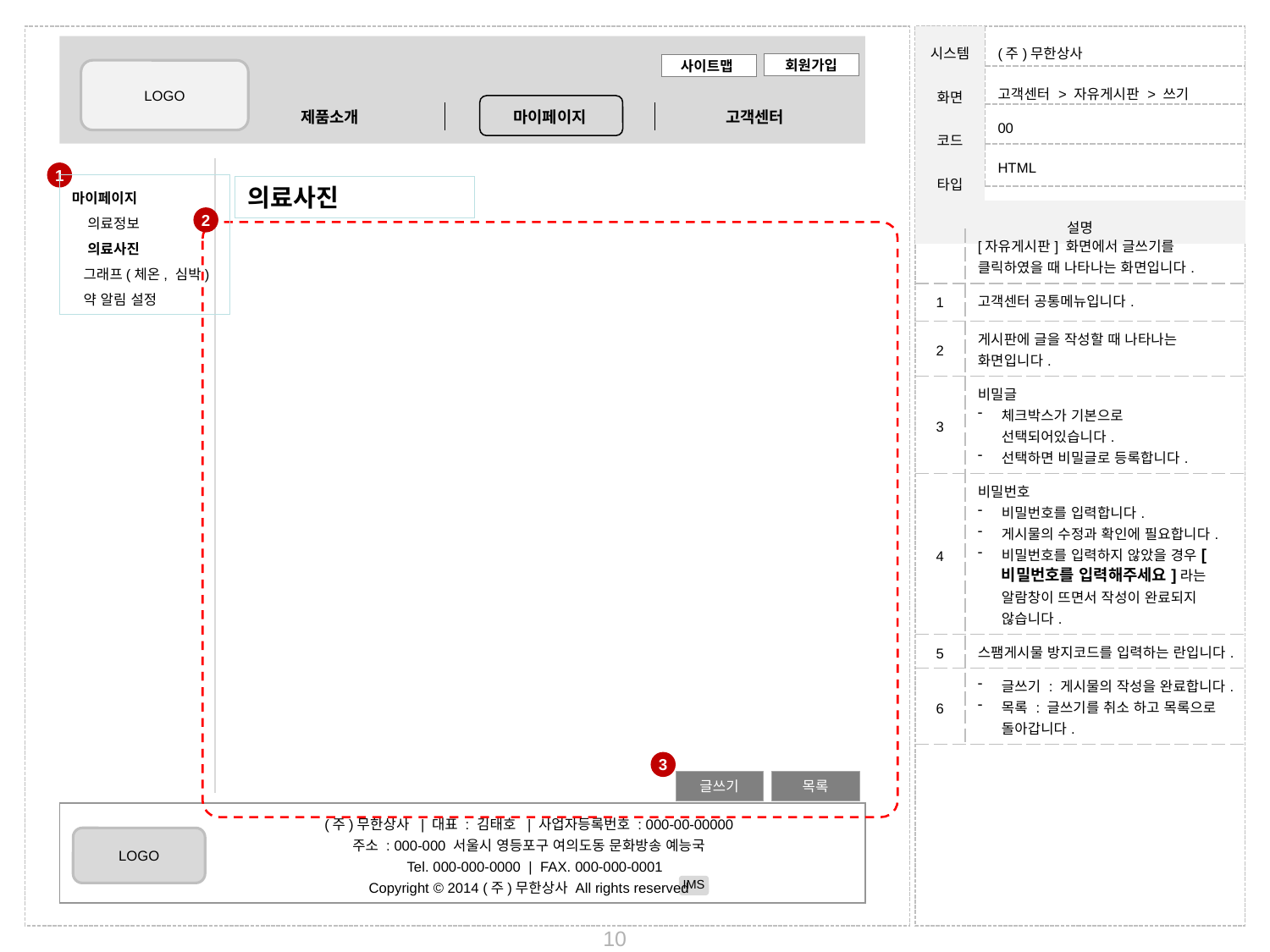

| 고객센터 > 자유게시판 > 쓰기 |
| --- |
| 00 |
| HTML |

1
마이페이지
   의료정보
   의료사진
  그래프(체온, 심박)
  약 알림 설정
의료사진
2

|  | [자유게시판] 화면에서 글쓰기를 클릭하였을 때 나타나는 화면입니다. |
| --- | --- |
| 1 | 고객센터 공통메뉴입니다. |
| 2 | 게시판에 글을 작성할 때 나타나는 화면입니다. |
| 3 | 비밀글 체크박스가 기본으로 선택되어있습니다. 선택하면 비밀글로 등록합니다. |
| 4 | 비밀번호 비밀번호를 입력합니다. 게시물의 수정과 확인에 필요합니다. 비밀번호를 입력하지 않았을 경우[비밀번호를 입력해주세요]라는 알람창이 뜨면서 작성이 완료되지 않습니다. |
| 5 | 스팸게시물 방지코드를 입력하는 란입니다. |
| 6 | 글쓰기 : 게시물의 작성을 완료합니다. 목록 : 글쓰기를 취소 하고 목록으로 돌아갑니다. |
3
목록
글쓰기
10